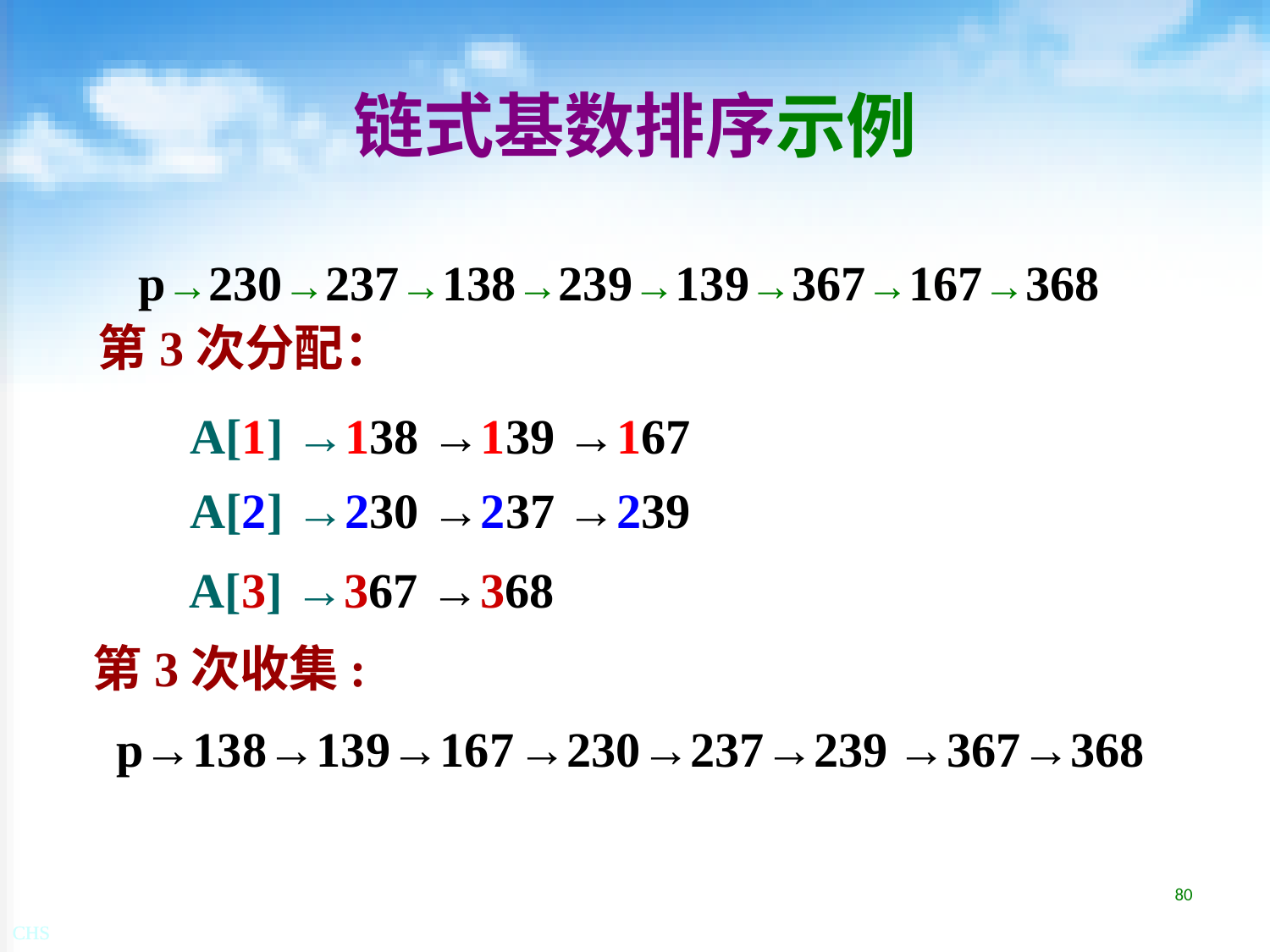

# 链式基数排序示例
p→230→237→138→239→139→367→167→368
第3次分配：
A[1] →138 →139 →167
A[2] →230 →237 →239
A[3] →367 →368
第3次收集:
p→138→139→167
→230→237→239
→367→368
80